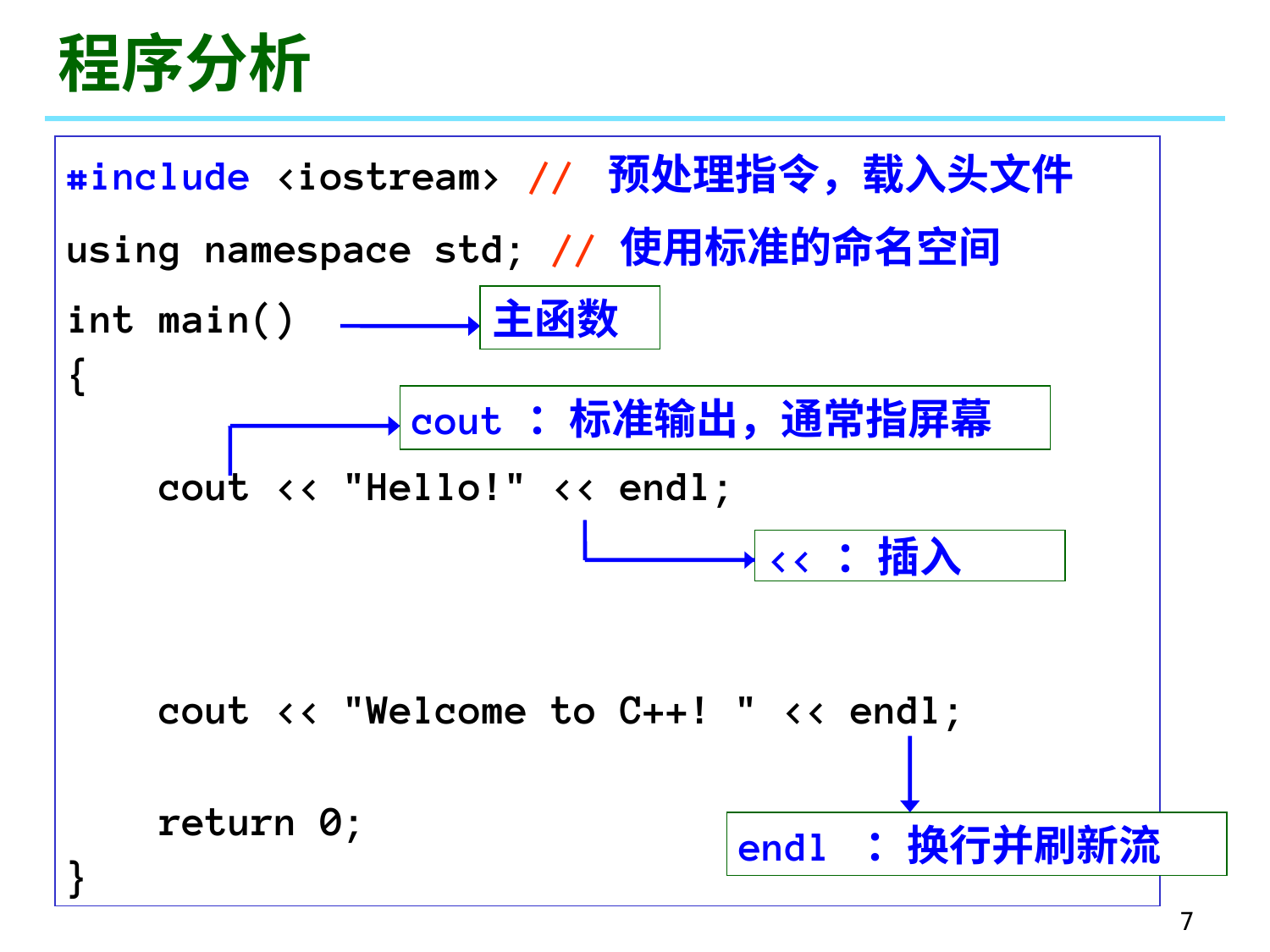

# 程序分析
#include <iostream> // 预处理指令，载入头文件
using namespace std; // 使用标准的命名空间
int main()
{

    cout << "Hello!" << endl;

    cout << "Welcome to C++! " << endl;

    return 0;
}
主函数

cout ：标准输出，通常指屏幕

<< ：插入

endl ：换行并刷新流
7